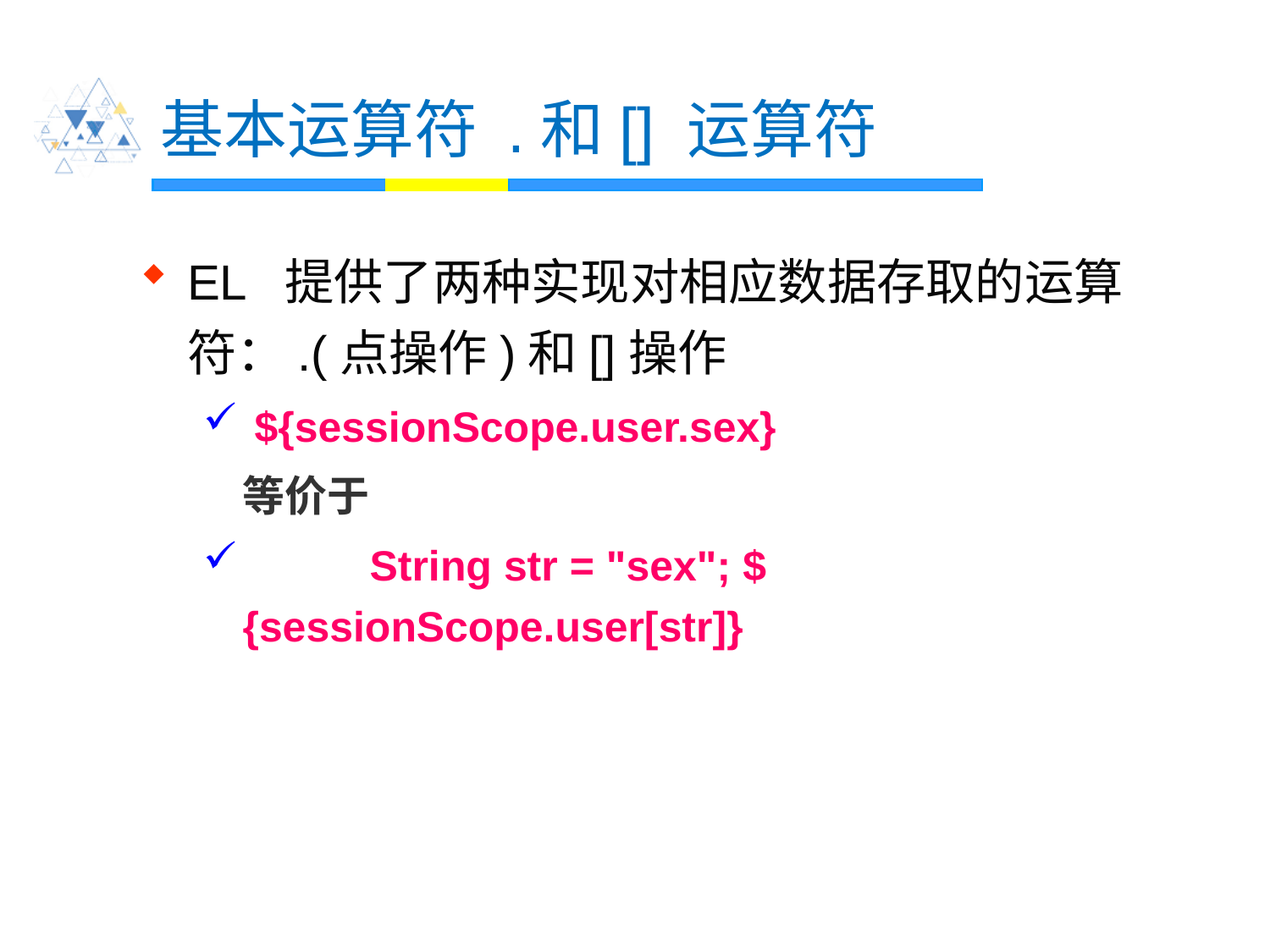

# 基本运算符 .和[] 运算符
EL  提供了两种实现对相应数据存取的运算符：.(点操作)和[]操作
 ${sessionScope.user.sex}
	等价于
	String str = "sex"; ${sessionScope.user[str]}